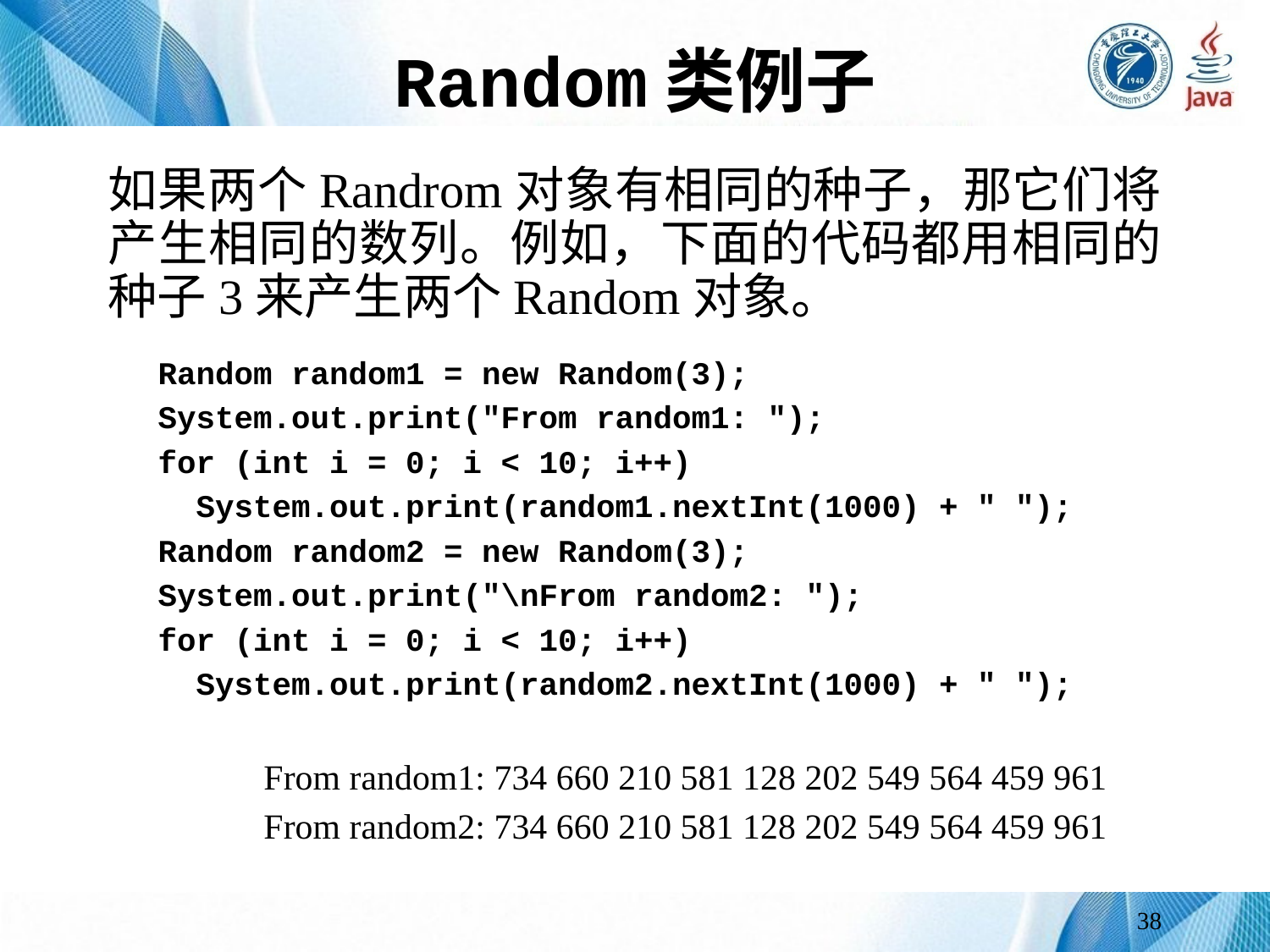

# Random类例子
如果两个Randrom对象有相同的种子，那它们将产生相同的数列。例如，下面的代码都用相同的种子3来产生两个Random对象。
Random random1 = new Random(3);
System.out.print("From random1: ");
for (int i = 0; i < 10; i++)
  System.out.print(random1.nextInt(1000) + " ");
Random random2 = new Random(3);
System.out.print("\nFrom random2: ");
for (int i = 0; i < 10; i++)
  System.out.print(random2.nextInt(1000) + " ");

From random1: 734 660 210 581 128 202 549 564 459 961
From random2: 734 660 210 581 128 202 549 564 459 961
38